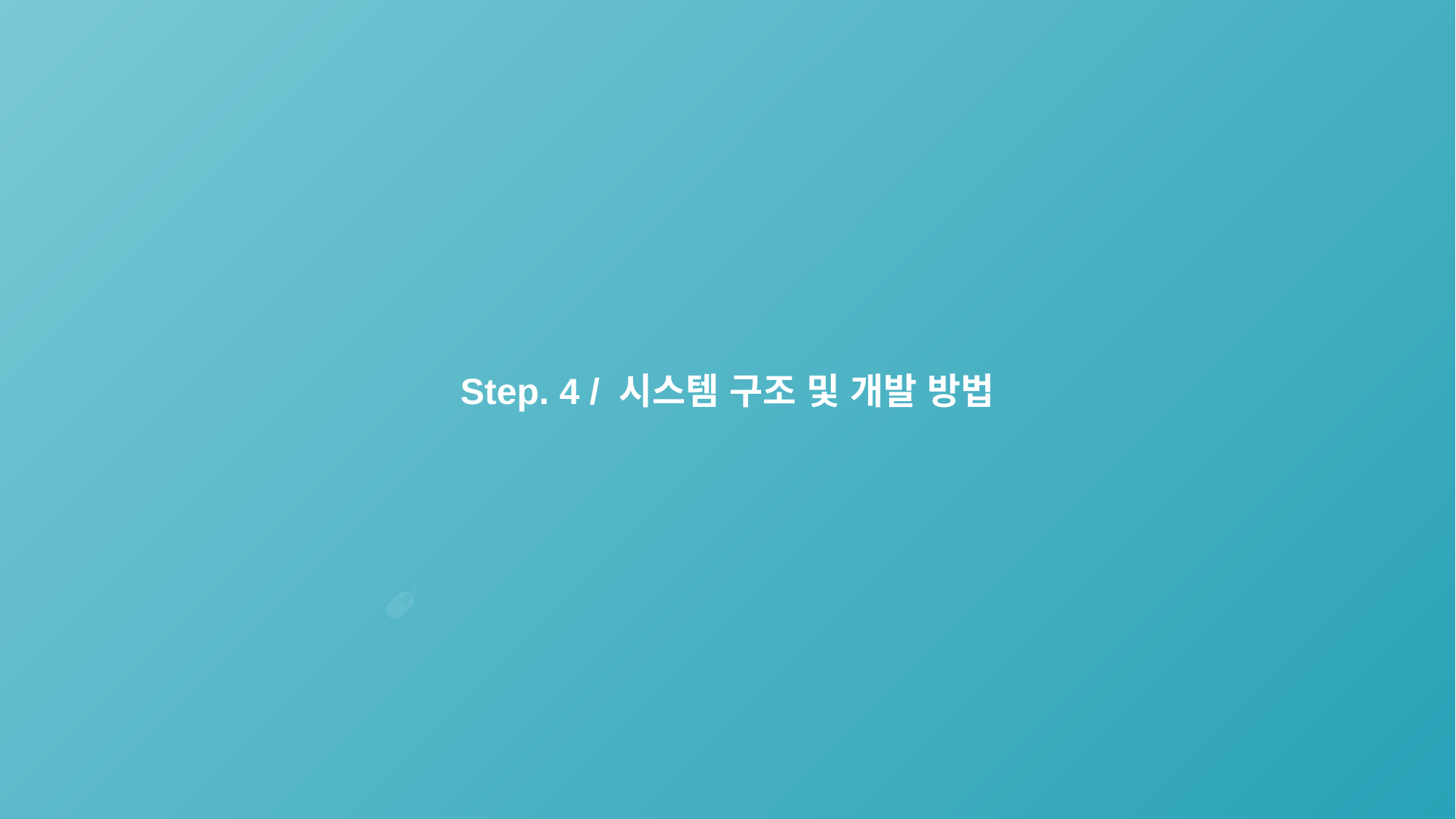

Step. 4 / 시스템 구조 및 개발 방법